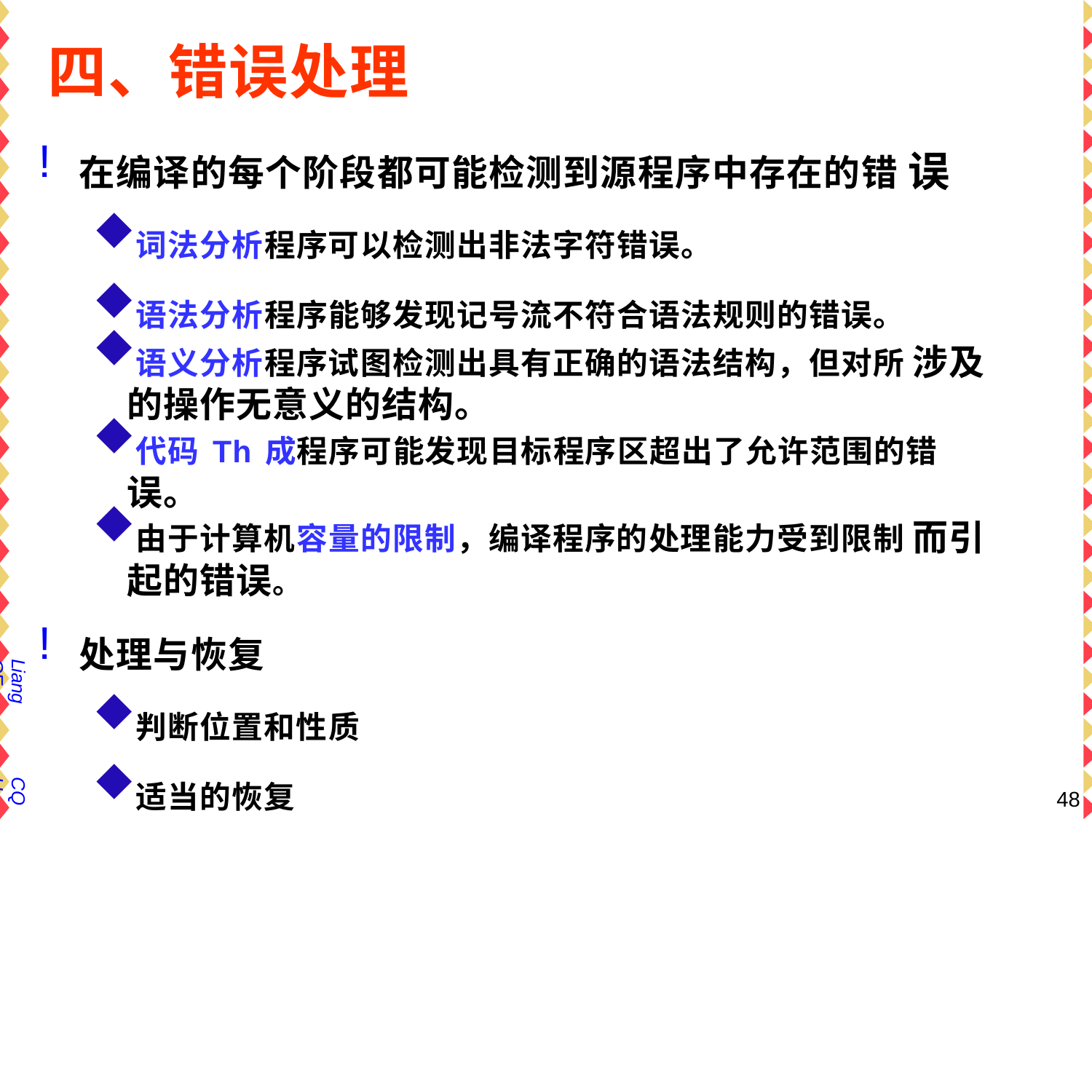

# 四、错误处理
在编译的每个阶段都可能检测到源程序中存在的错 误
词法分析程序可以检测出非法字符错误。
语法分析程序能够发现记号流不符合语法规则的错误。
语义分析程序试图检测出具有正确的语法结构，但对所 涉及的操作无意义的结构。
代码Th成程序可能发现目标程序区超出了允许范围的错 误。
由于计算机容量的限制，编译程序的处理能力受到限制 而引起的错误。
处理与恢复
判断位置和性质
适当的恢复
Liang GE
CQU
48